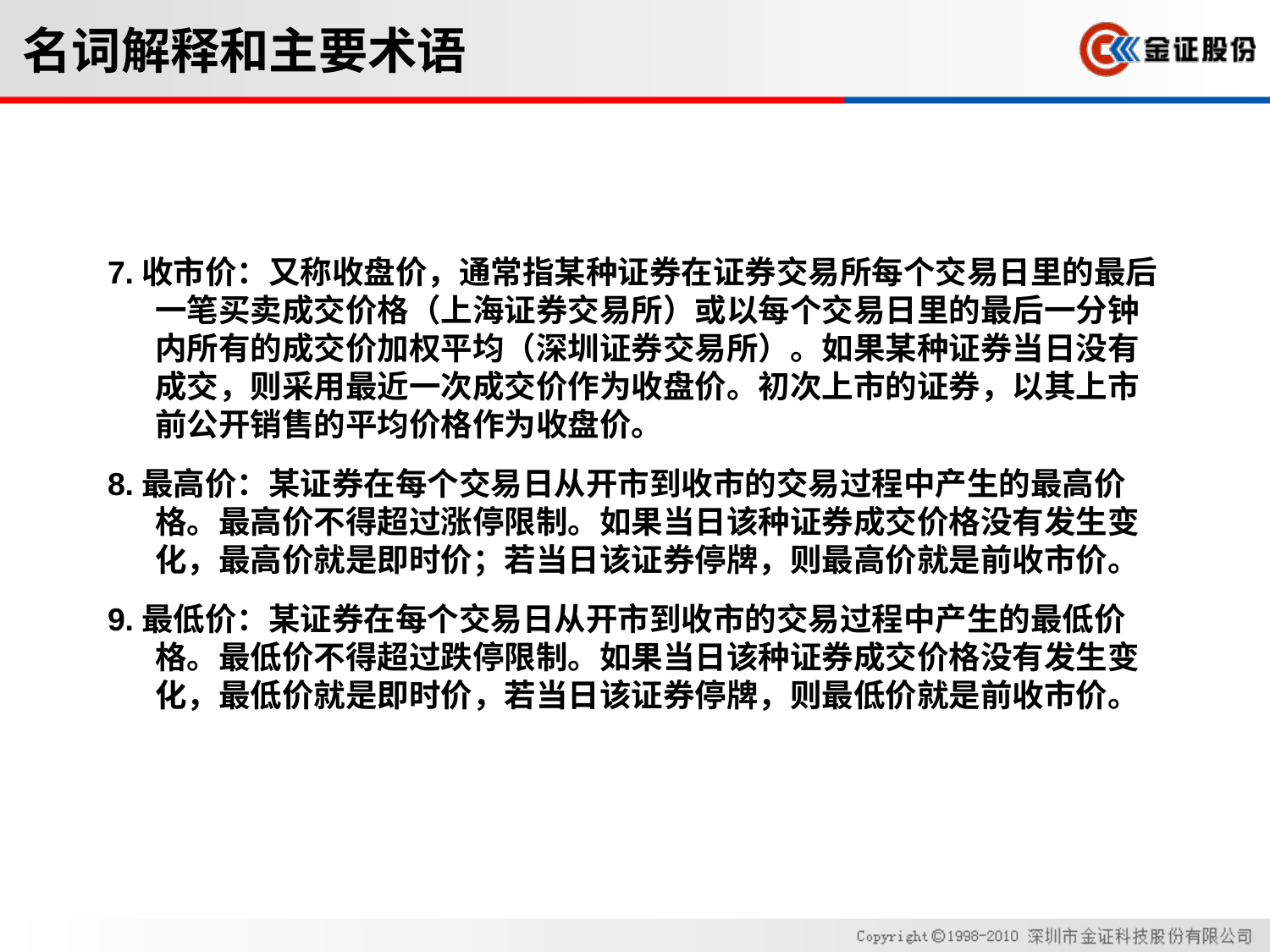

# 名词解释和主要术语
7.收市价：又称收盘价，通常指某种证券在证券交易所每个交易日里的最后一笔买卖成交价格（上海证券交易所）或以每个交易日里的最后一分钟内所有的成交价加权平均（深圳证券交易所）。如果某种证券当日没有成交，则采用最近一次成交价作为收盘价。初次上市的证券，以其上市前公开销售的平均价格作为收盘价。
8.最高价：某证券在每个交易日从开市到收市的交易过程中产生的最高价格。最高价不得超过涨停限制。如果当日该种证券成交价格没有发生变化，最高价就是即时价；若当日该证券停牌，则最高价就是前收市价。
9.最低价：某证券在每个交易日从开市到收市的交易过程中产生的最低价格。最低价不得超过跌停限制。如果当日该种证券成交价格没有发生变化，最低价就是即时价，若当日该证券停牌，则最低价就是前收市价。